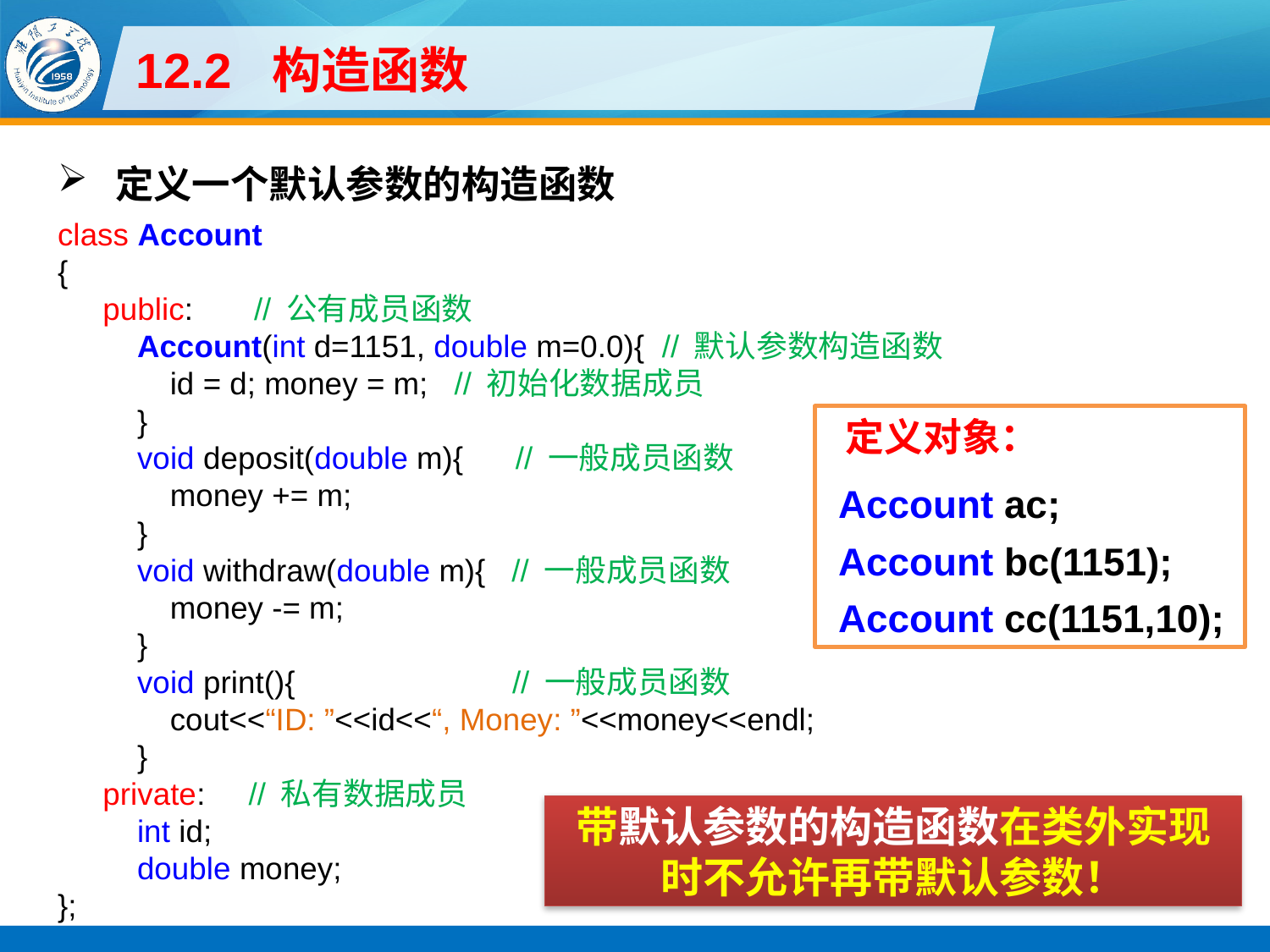

# 12.2  构造函数
定义一个默认参数的构造函数
class Account
{
public:       // 公有成员函数
Account(int d=1151, double m=0.0){  // 默认参数构造函数
id = d; money = m;   // 初始化数据成员
}
void deposit(double m){      // 一般成员函数
money += m;
}
void withdraw(double m){   // 一般成员函数
money -= m;
}
void print(){                         // 一般成员函数
cout<<“ID: ”<<id<<“, Money: ”<<money<<endl;
}
private:     // 私有数据成员
int id;
double money;
};
 定义对象：
 Account ac;
 Account bc(1151);
 Account cc(1151,10);
带默认参数的构造函数在类外实现时不允许再带默认参数！